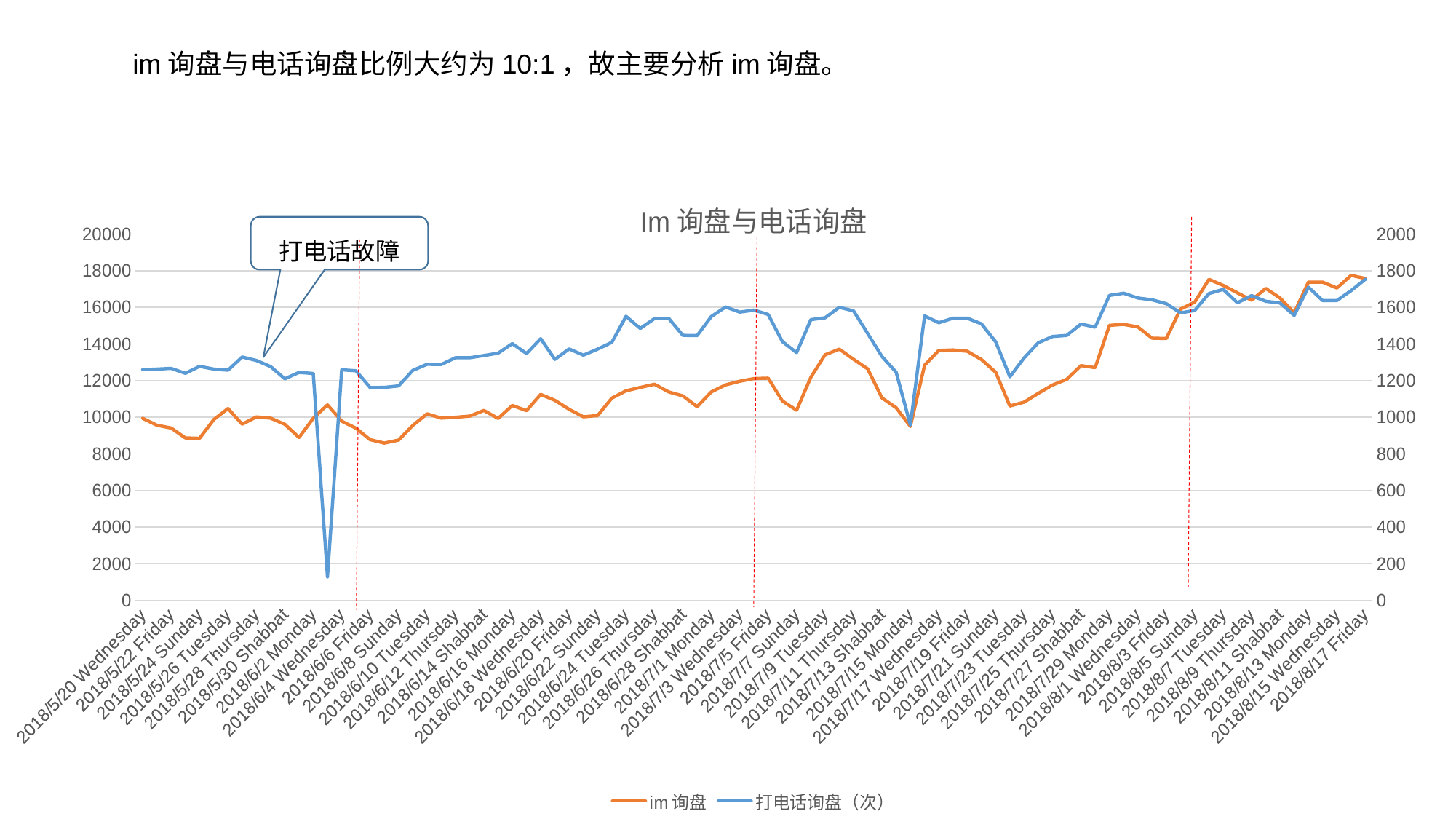

im询盘与电话询盘比例大约为10:1，故主要分析im询盘。

### Chart: Im询盘与电话询盘

| Category | im询盘 | 打电话询盘（次） |
|---|---|---|
| 43313 | 9944.0 | 1260.0 |
| 43314 | 9568.0 | 1263.0 |
| 43315 | 9414.0 | 1267.0 |
| 43316 | 8873.0 | 1240.0 |
| 43317 | 8852.0 | 1278.0 |
| 43318 | 9875.0 | 1263.0 |
| 43319 | 10478.0 | 1257.0 |
| 43320 | 9625.0 | 1329.0 |
| 43321 | 10019.0 | 1310.0 |
| 43322 | 9954.0 | 1277.0 |
| 43323 | 9617.0 | 1210.0 |
| 43324 | 8896.0 | 1245.0 |
| 43325 | 9945.0 | 1239.0 |
| 43326 | 10679.0 | 129.0 |
| 43327 | 9792.0 | 1259.0 |
| 43328 | 9403.0 | 1254.0 |
| 43329 | 8777.0 | 1162.0 |
| 43330 | 8593.0 | 1163.0 |
| 43331 | 8753.0 | 1171.0 |
| 43332 | 9554.0 | 1256.0 |
| 43333 | 10187.0 | 1289.0 |
| 43334 | 9956.0 | 1288.0 |
| 43335 | 10001.0 | 1325.0 |
| 43336 | 10063.0 | 1325.0 |
| 43337 | 10373.0 | 1337.0 |
| 43338 | 9937.0 | 1350.0 |
| 43339 | 10643.0 | 1402.0 |
| 43340 | 10362.0 | 1348.0 |
| 43341 | 11249.0 | 1429.0 |
| 43342 | 10922.0 | 1316.0 |
| 43343 | 10432.0 | 1373.0 |
| 43344 | 10026.0 | 1339.0 |
| 43345 | 10091.0 | 1372.0 |
| 43346 | 11042.0 | 1409.0 |
| 43347 | 11444.0 | 1551.0 |
| 43348 | 11629.0 | 1485.0 |
| 43349 | 11802.0 | 1539.0 |
| 43350 | 11383.0 | 1540.0 |
| 43351 | 11167.0 | 1447.0 |
| 43352 | 10578.0 | 1446.0 |
| 43353 | 11385.0 | 1550.0 |
| 43354 | 11767.0 | 1602.0 |
| 43355 | 11966.0 | 1574.0 |
| 43356 | 12113.0 | 1585.0 |
| 43357 | 12135.0 | 1561.0 |
| 43358 | 10888.0 | 1413.0 |
| 43359 | 10384.0 | 1353.0 |
| 43360 | 12183.0 | 1533.0 |
| 43361 | 13410.0 | 1543.0 |
| 43362 | 13719.0 | 1600.0 |
| 43363 | 13168.0 | 1581.0 |
| 43364 | 12642.0 | 1457.0 |
| 43365 | 11055.0 | 1332.0 |
| 43366 | 10521.0 | 1246.0 |
| 43367 | 9503.0 | 958.0 |
| 43368 | 12841.0 | 1553.0 |
| 43369 | 13650.0 | 1516.0 |
| 43370 | 13674.0 | 1541.0 |
| 43371 | 13604.0 | 1541.0 |
| 43372 | 13151.0 | 1510.0 |
| 43373 | 12462.0 | 1412.0 |
| 43374 | 10615.0 | 1221.0 |
| 43375 | 10823.0 | 1324.0 |
| 43376 | 11307.0 | 1407.0 |
| 43377 | 11760.0 | 1441.0 |
| 43378 | 12072.0 | 1447.0 |
| 43379 | 12821.0 | 1509.0 |
| 43380 | 12708.0 | 1492.0 |
| 43381 | 15017.0 | 1665.0 |
| 43382 | 15071.0 | 1677.0 |
| 43383 | 14933.0 | 1651.0 |
| 43384 | 14319.0 | 1641.0 |
| 43385 | 14300.0 | 1620.0 |
| 43386 | 15901.0 | 1570.0 |
| 43387 | 16286.0 | 1583.0 |
| 43388 | 17529.0 | 1675.0 |
| 43389 | 17197.0 | 1698.0 |
| 43390 | 16791.0 | 1625.0 |
| 43391 | 16390.0 | 1664.0 |
| 43392 | 17033.0 | 1633.0 |
| 43393 | 16511.0 | 1624.0 |
| 43394 | 15701.0 | 1556.0 |
| 43395 | 17376.0 | 1710.0 |
| 43396 | 17376.0 | 1637.0 |
| 43397 | 17057.0 | 1637.0 |
| 43398 | 17744.0 | 1691.0 |
| 43399 | 17578.0 | 1753.0 |
|  | None | None |
打电话故障